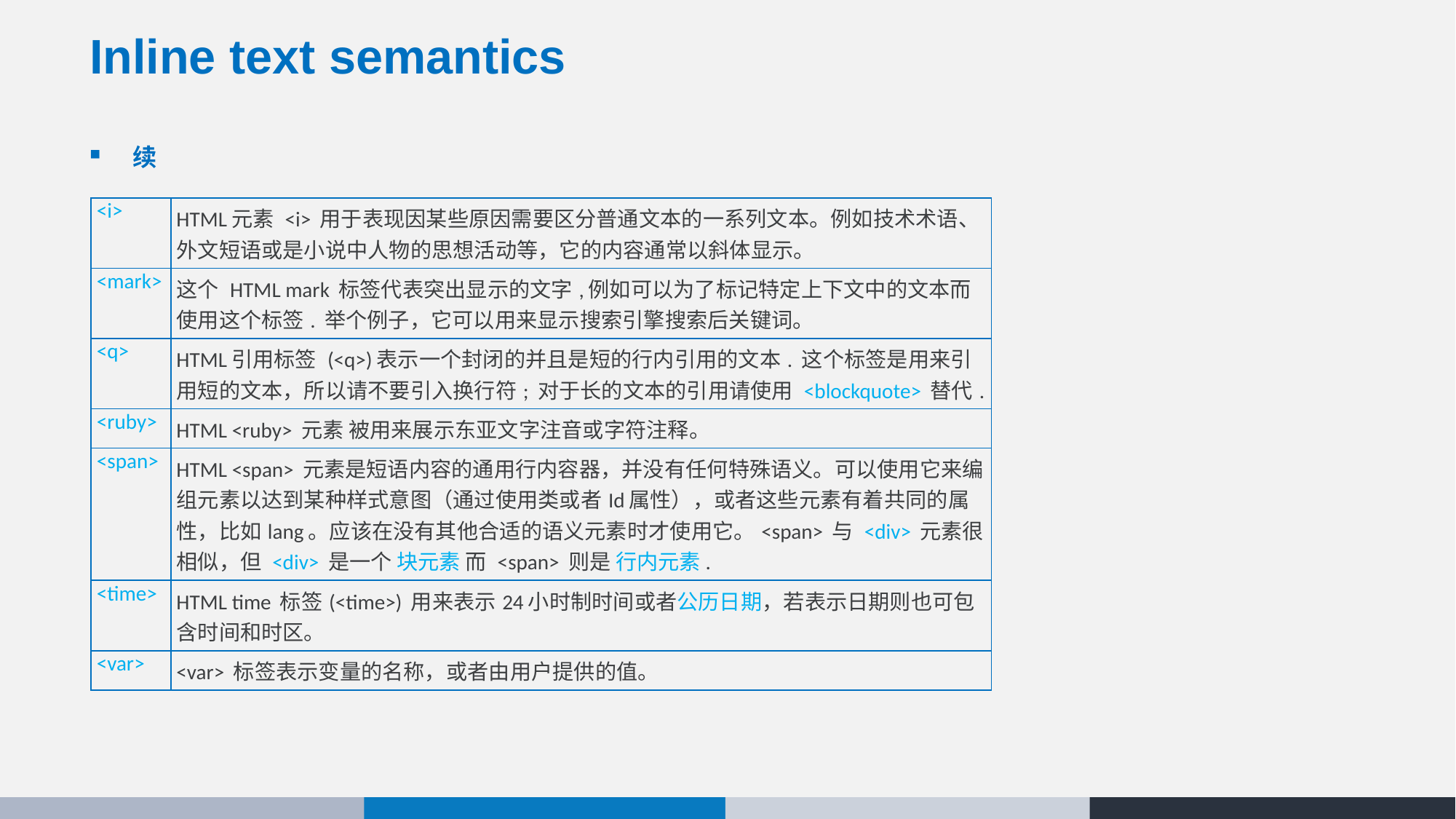

# Inline text semantics

续

| <i> | HTML元素 <i> 用于表现因某些原因需要区分普通文本的一系列文本。例如技术术语、外文短语或是小说中人物的思想活动等，它的内容通常以斜体显示。 |
| --- | --- |
| <mark> | 这个 HTML mark 标签代表突出显示的文字,例如可以为了标记特定上下文中的文本而使用这个标签. 举个例子，它可以用来显示搜索引擎搜索后关键词。 |
| <q> | HTML引用标签 (<q>)表示一个封闭的并且是短的行内引用的文本. 这个标签是用来引用短的文本，所以请不要引入换行符; 对于长的文本的引用请使用 <blockquote> 替代. |
| <ruby> | HTML <ruby> 元素 被用来展示东亚文字注音或字符注释。 |
| <span> | HTML <span> 元素是短语内容的通用行内容器，并没有任何特殊语义。可以使用它来编组元素以达到某种样式意图（通过使用类或者Id属性），或者这些元素有着共同的属性，比如lang。应该在没有其他合适的语义元素时才使用它。<span> 与 <div> 元素很相似，但 <div> 是一个 块元素 而 <span> 则是 行内元素 . |
| <time> | HTML time 标签(<time>) 用来表示24小时制时间或者公历日期，若表示日期则也可包含时间和时区。 |
| <var> | <var> 标签表示变量的名称，或者由用户提供的值。 |